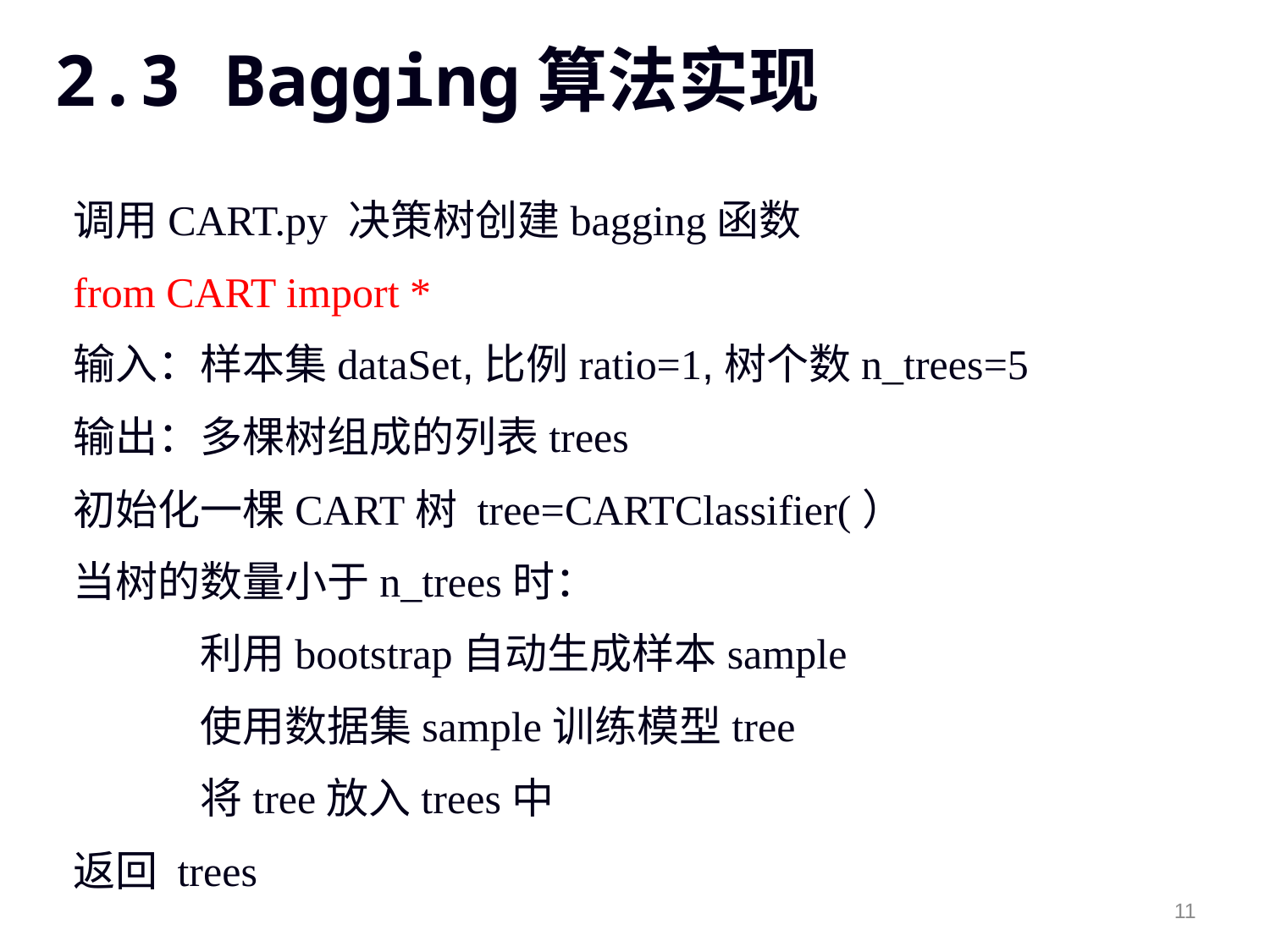

# 2.3 Bagging算法实现
调用CART.py 决策树创建bagging函数
from CART import *
输入：样本集dataSet,比例ratio=1,树个数n_trees=5
输出：多棵树组成的列表trees
初始化一棵CART树 tree=CARTClassifier(）
当树的数量小于n_trees时：
	利用bootstrap自动生成样本sample
	使用数据集sample训练模型tree
	将tree放入trees中
返回 trees